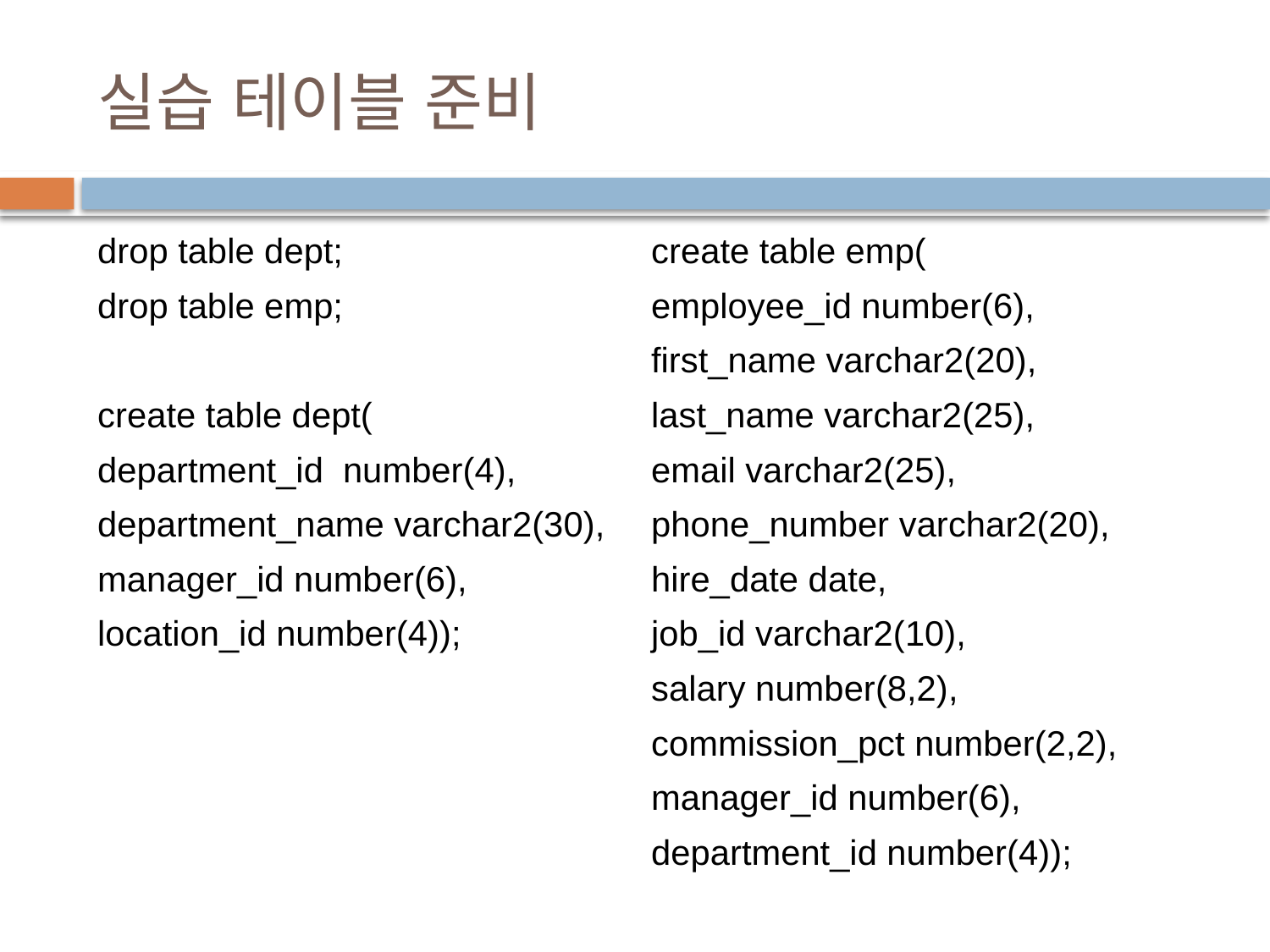

# 실습 테이블 준비
drop table dept;
drop table emp;

create table dept(
department_id  number(4),
department_name varchar2(30),
manager_id number(6),
location_id number(4));

create table emp(
employee_id number(6),
first_name varchar2(20),
last_name varchar2(25),
email varchar2(25),
phone_number varchar2(20),
hire_date date,
job_id varchar2(10),
salary number(8,2),
commission_pct number(2,2),
manager_id number(6),
department_id number(4));